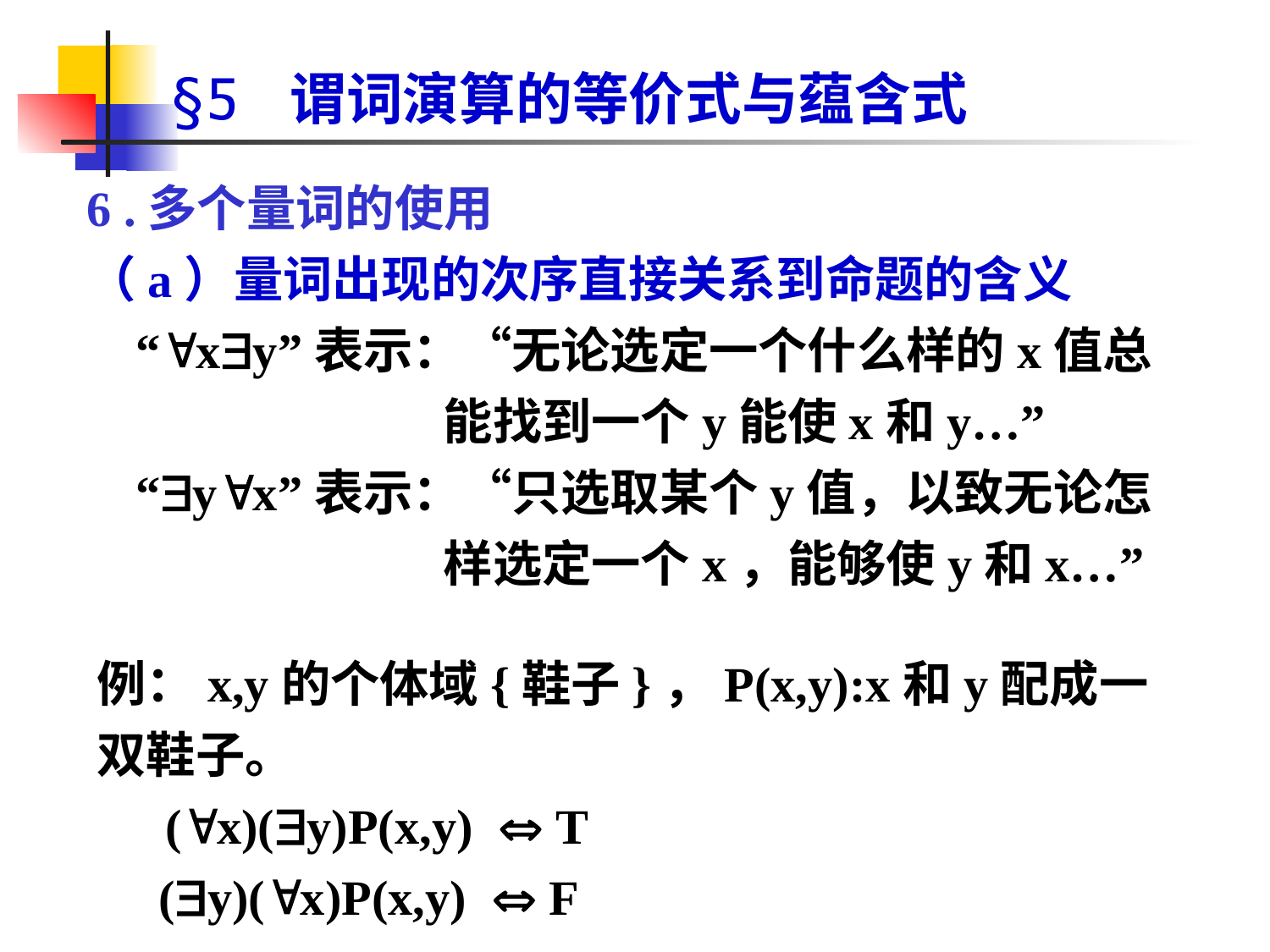

# §5  谓词演算的等价式与蕴含式
6 .多个量词的使用
（a）量词出现的次序直接关系到命题的含义
    “∀x∃y”表示：“无论选定一个什么样的x值总能找到一个y能使x和y…”
    “∃y∀x”表示：“只选取某个y值，以致无论怎样选定一个x，能够使y和x…”
例：x,y的个体域{鞋子}，P(x,y):x和y配成一双鞋子。
     (∀x)(∃y)P(x,y)  ⇔ T
     (∃y)(∀x)P(x,y)  ⇔ F
71